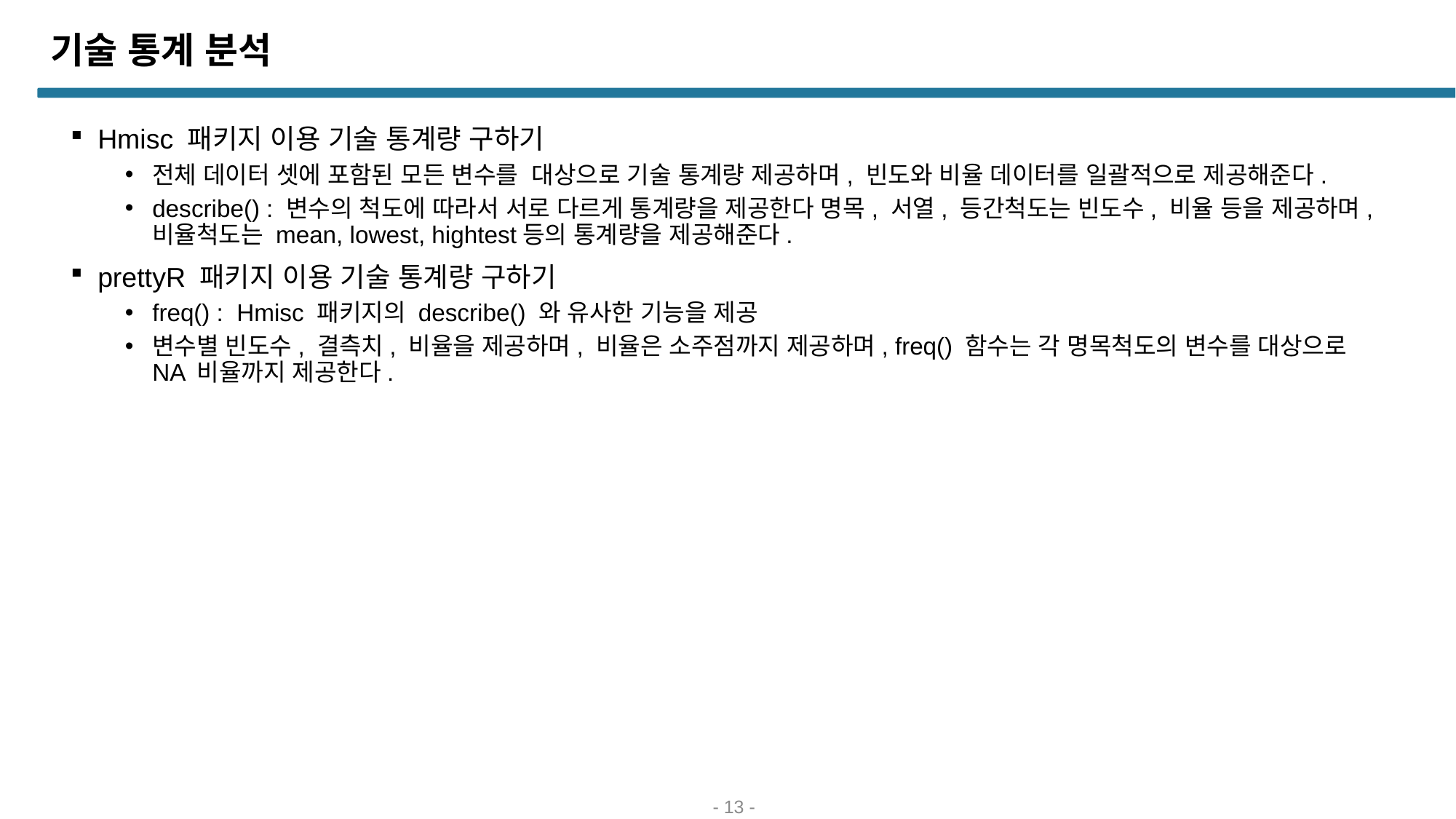

# 기술 통계 분석
Hmisc 패키지 이용 기술 통계량 구하기
전체 데이터 셋에 포함된 모든 변수를  대상으로 기술 통계량 제공하며, 빈도와 비율 데이터를 일괄적으로 제공해준다.
describe() : 변수의 척도에 따라서 서로 다르게 통계량을 제공한다 명목, 서열, 등간척도는 빈도수, 비율 등을 제공하며, 비율척도는 mean, lowest, hightest등의 통계량을 제공해준다.
prettyR 패키지 이용 기술 통계량 구하기
freq() :  Hmisc 패키지의 describe() 와 유사한 기능을 제공
변수별 빈도수, 결측치, 비율을 제공하며, 비율은 소주점까지 제공하며, freq() 함수는 각 명목척도의 변수를 대상으로 NA 비율까지 제공한다.

- 13 -